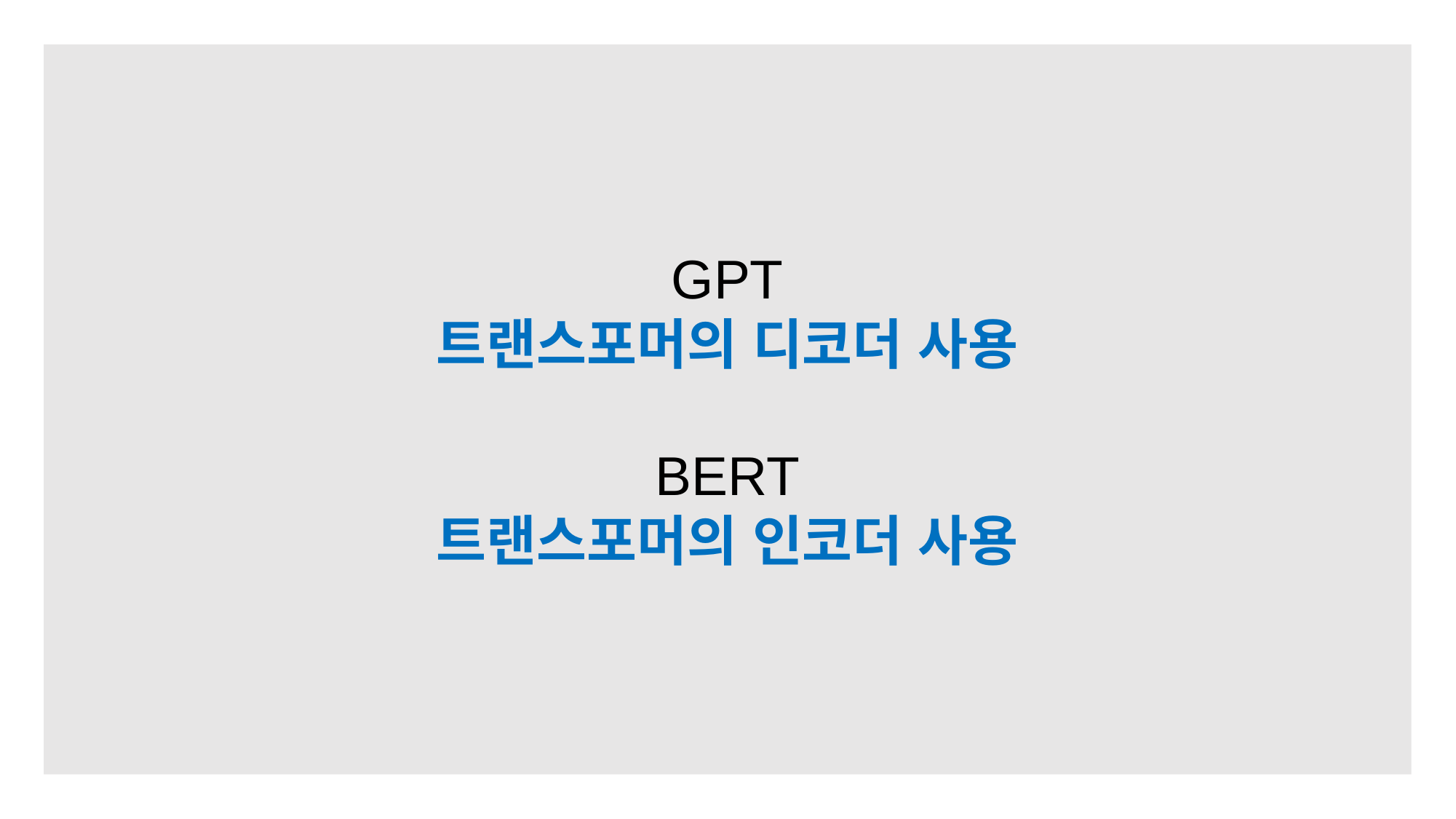

GPT
트랜스포머의 디코더 사용

BERT
트랜스포머의 인코더 사용